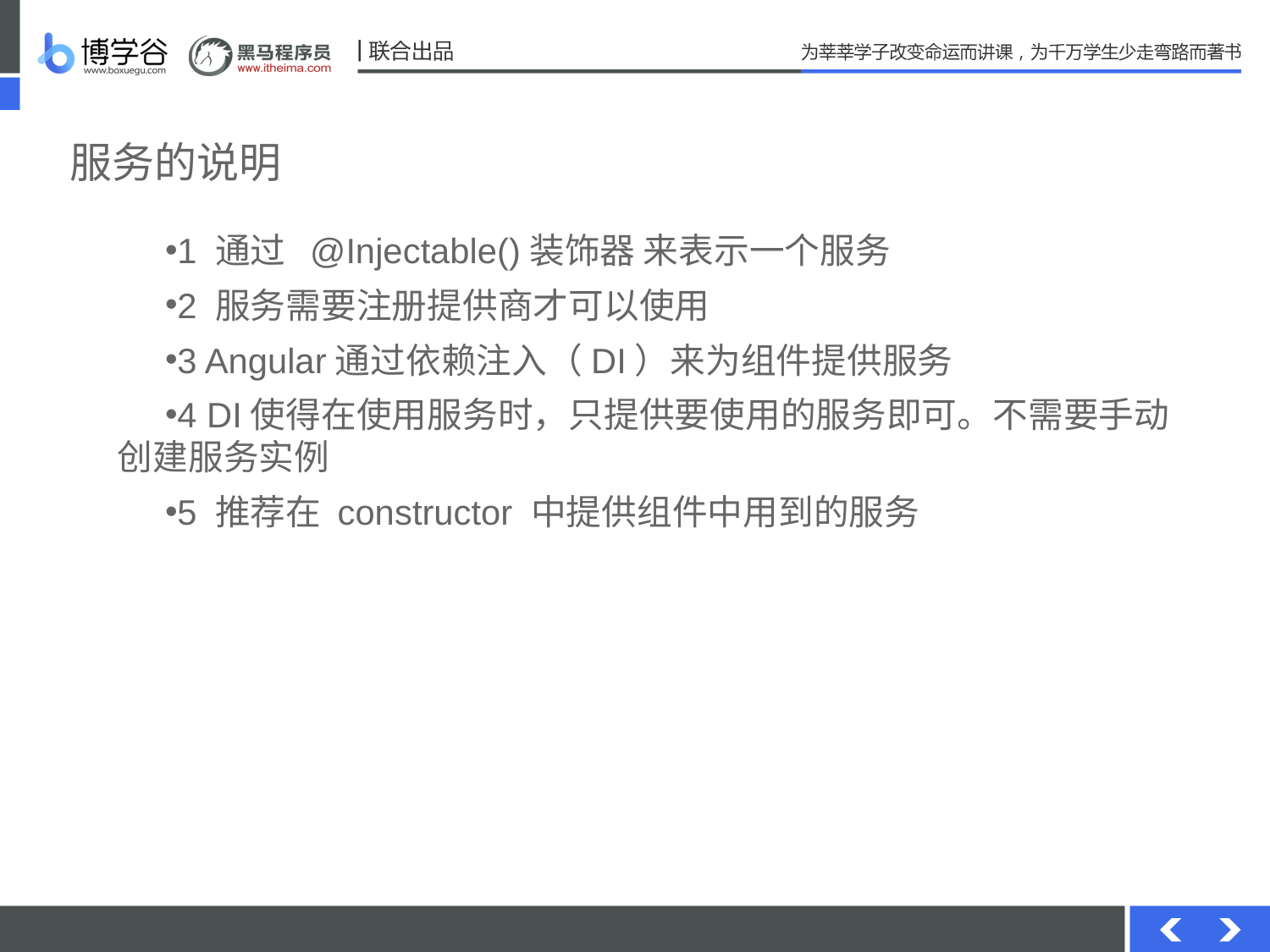

# 服务的说明
1 通过  @Injectable()装饰器 来表示一个服务
2 服务需要注册提供商才可以使用
3 Angular通过依赖注入（DI）来为组件提供服务
4 DI使得在使用服务时，只提供要使用的服务即可。不需要手动创建服务实例
5 推荐在 constructor 中提供组件中用到的服务